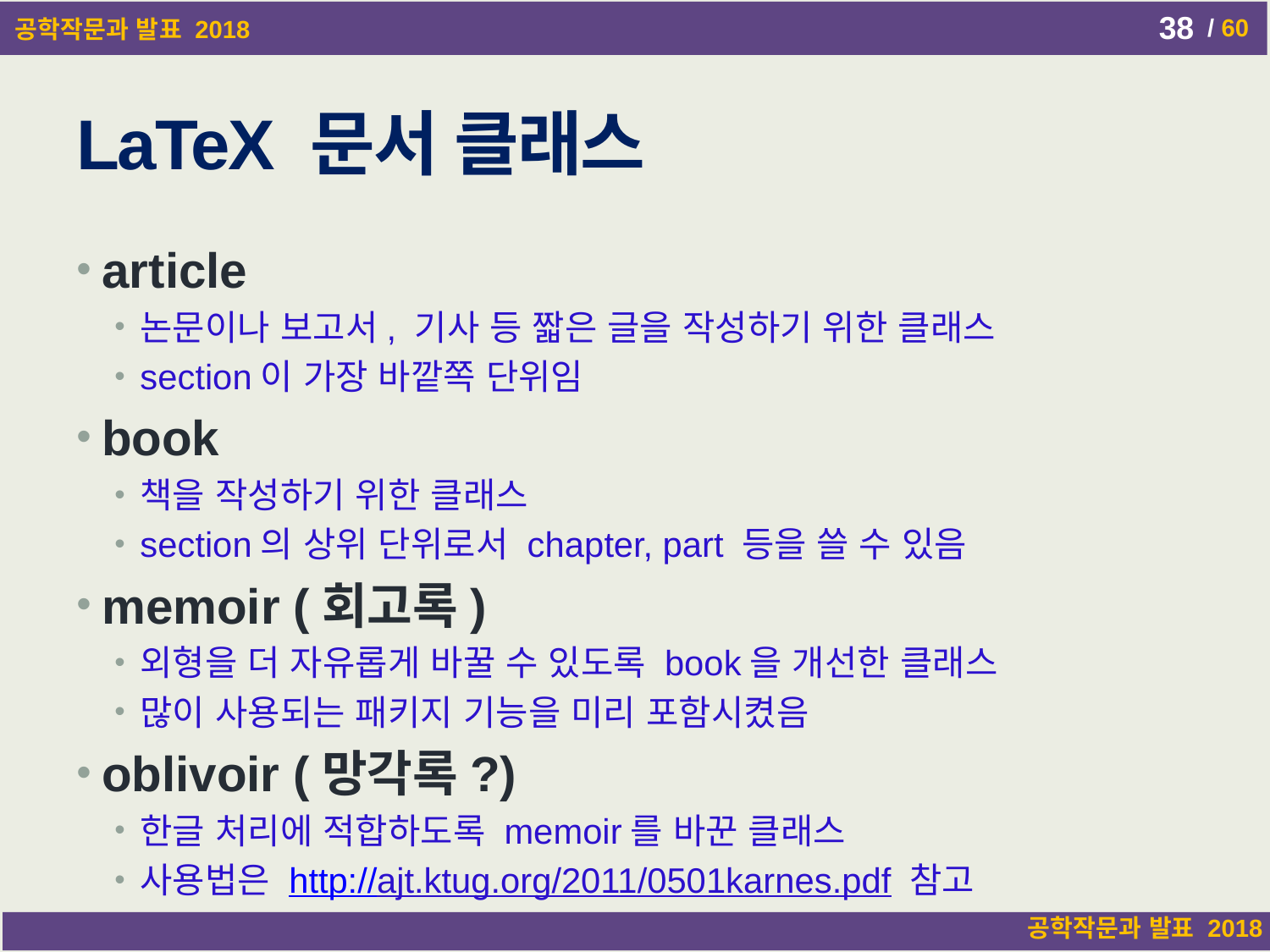

38
# LaTeX 문서 클래스
article
논문이나 보고서, 기사 등 짧은 글을 작성하기 위한 클래스
section이 가장 바깥쪽 단위임
book
책을 작성하기 위한 클래스
section의 상위 단위로서 chapter, part 등을 쓸 수 있음
memoir (회고록)
외형을 더 자유롭게 바꿀 수 있도록 book을 개선한 클래스
많이 사용되는 패키지 기능을 미리 포함시켰음
oblivoir (망각록?)
한글 처리에 적합하도록 memoir를 바꾼 클래스
사용법은 http://ajt.ktug.org/2011/0501karnes.pdf 참고